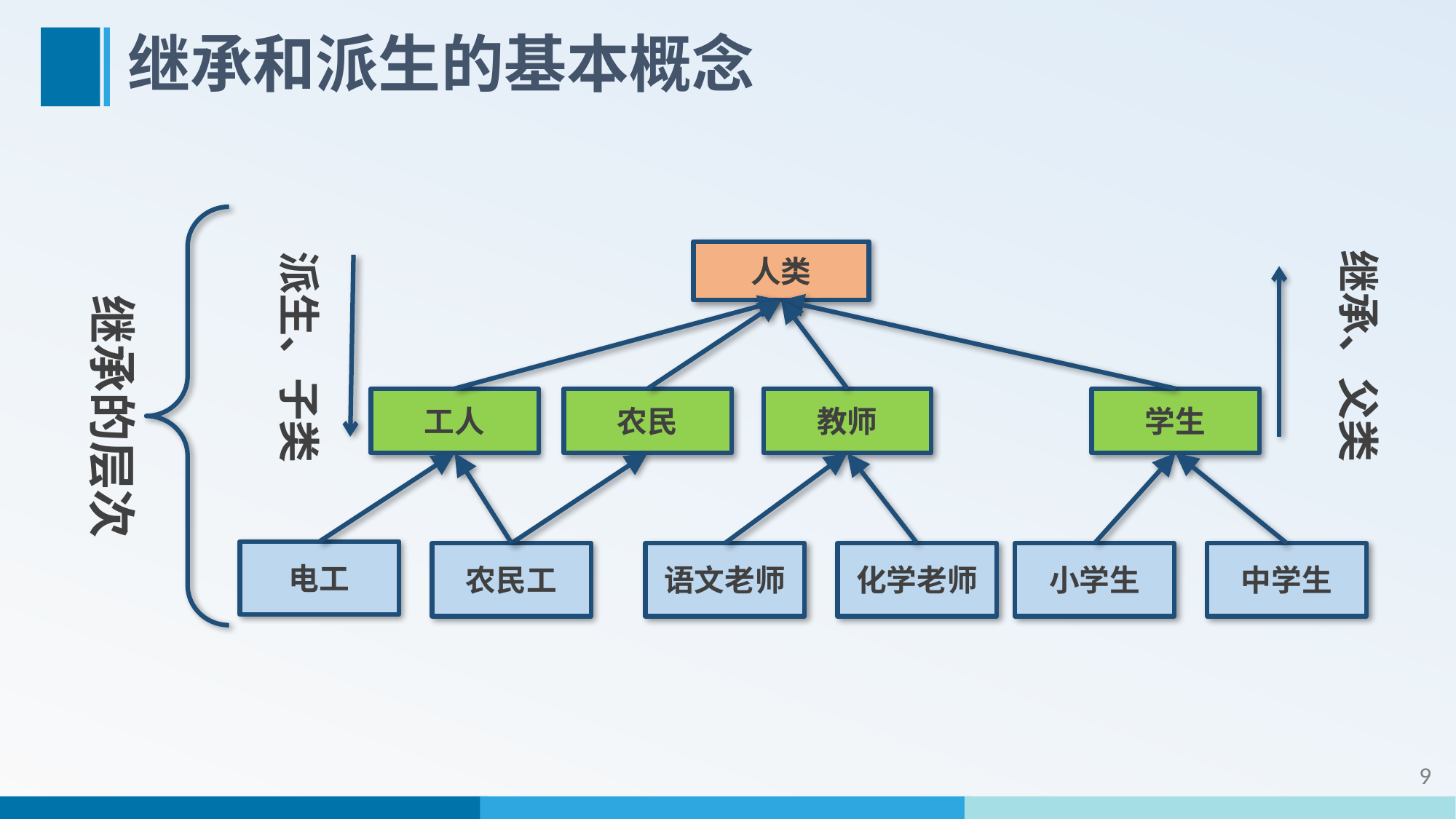

# 继承和派生的基本概念

继承、父类
派生、子类
人类
继承的层次
工人
农民
教师
学生
电工
农民工
语文老师
化学老师
小学生
中学生